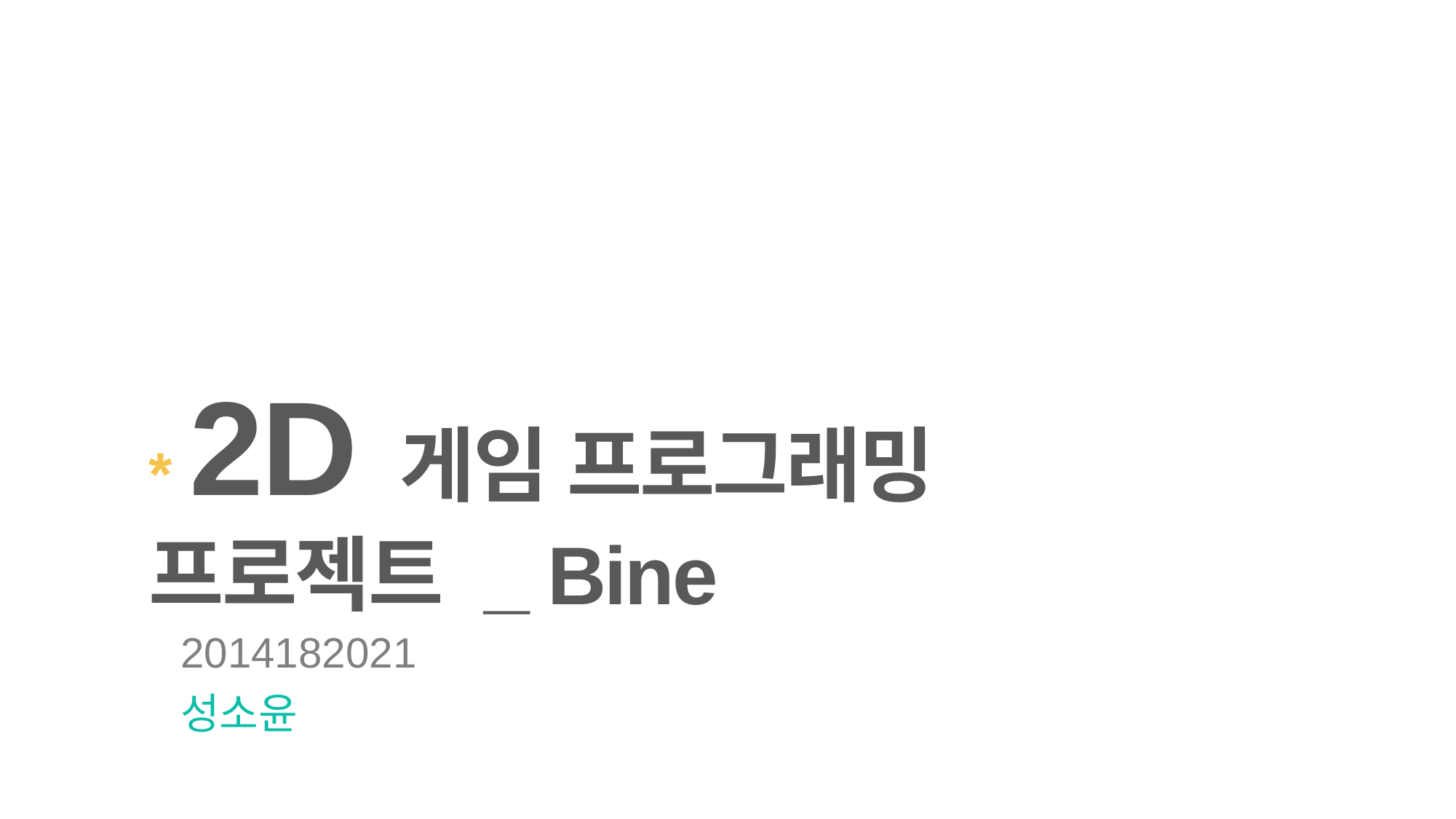

* 2D 게임 프로그래밍 프로젝트 _ Bine
2014182021
성소윤